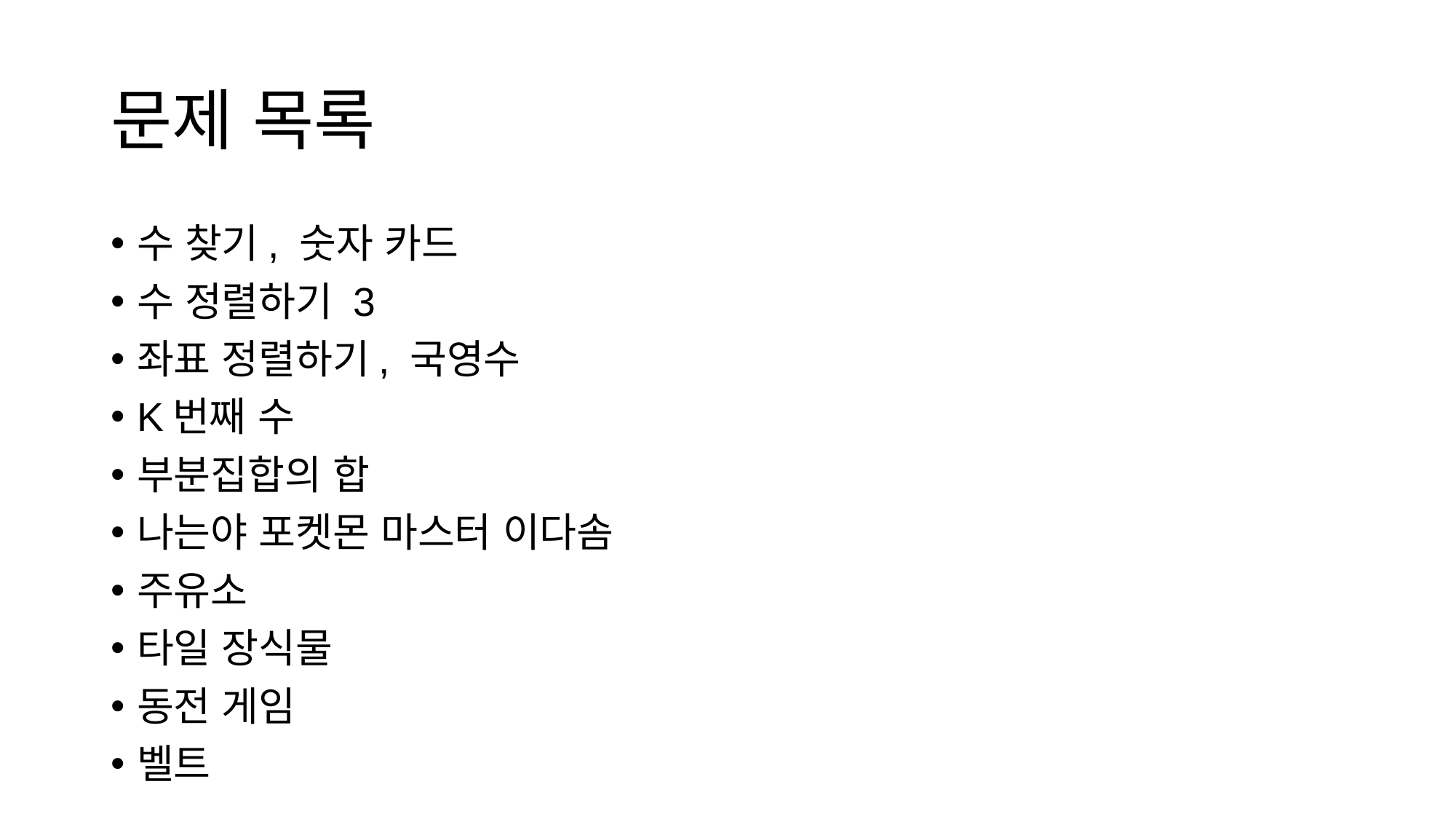

# 문제 목록
수 찾기, 숫자 카드
수 정렬하기 3
좌표 정렬하기, 국영수
K번째 수
부분집합의 합
나는야 포켓몬 마스터 이다솜
주유소
타일 장식물
동전 게임
벨트